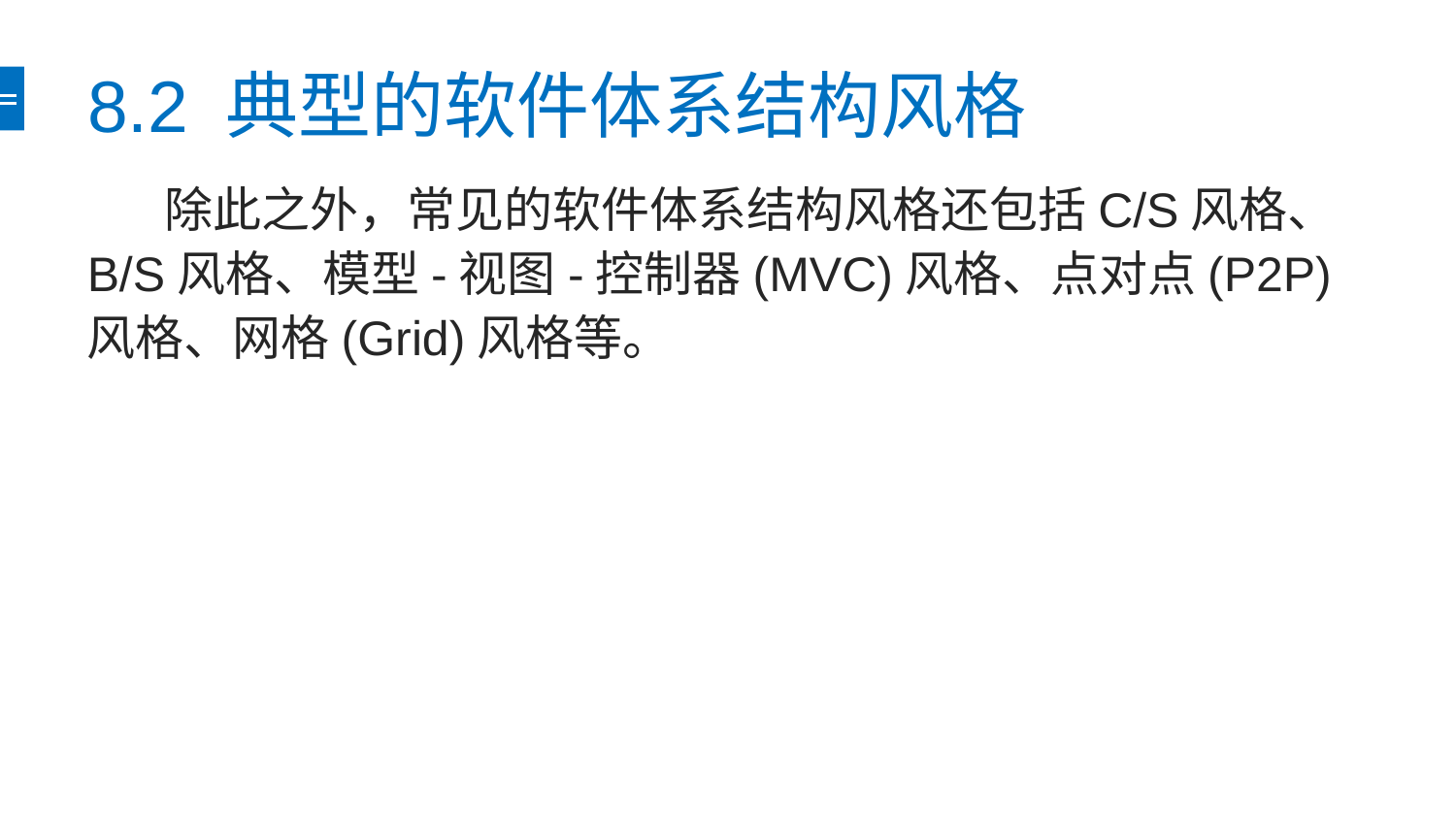

# 8.2 典型的软件体系结构风格
      除此之外，常见的软件体系结构风格还包括C/S风格、B/S风格、模型-视图-控制器(MVC)风格、点对点(P2P)风格、网格(Grid)风格等。